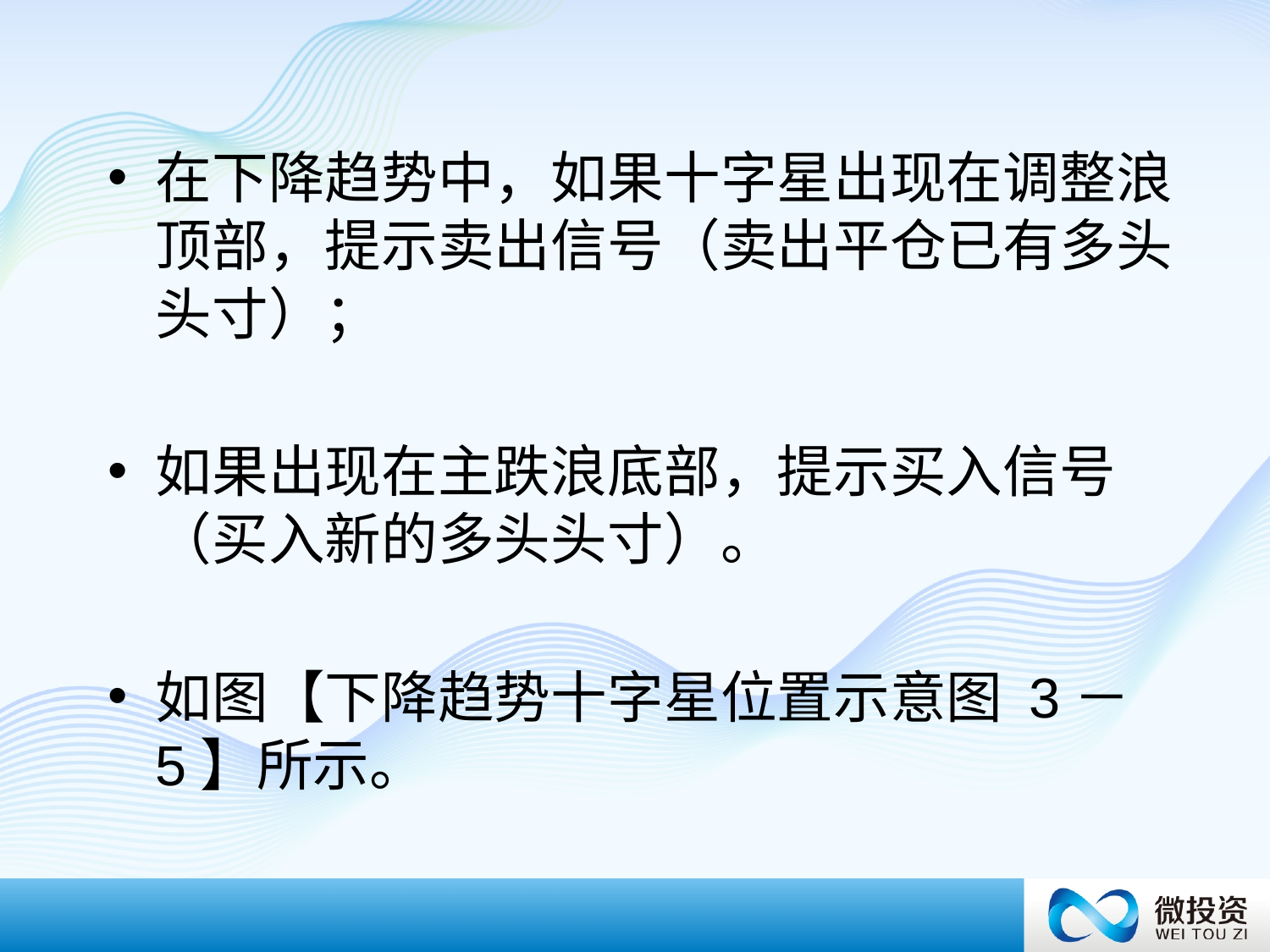

在下降趋势中，如果十字星出现在调整浪顶部，提示卖出信号（卖出平仓已有多头头寸）；

如果出现在主跌浪底部，提示买入信号（买入新的多头头寸）。

如图【下降趋势十字星位置示意图 3－5】所示。